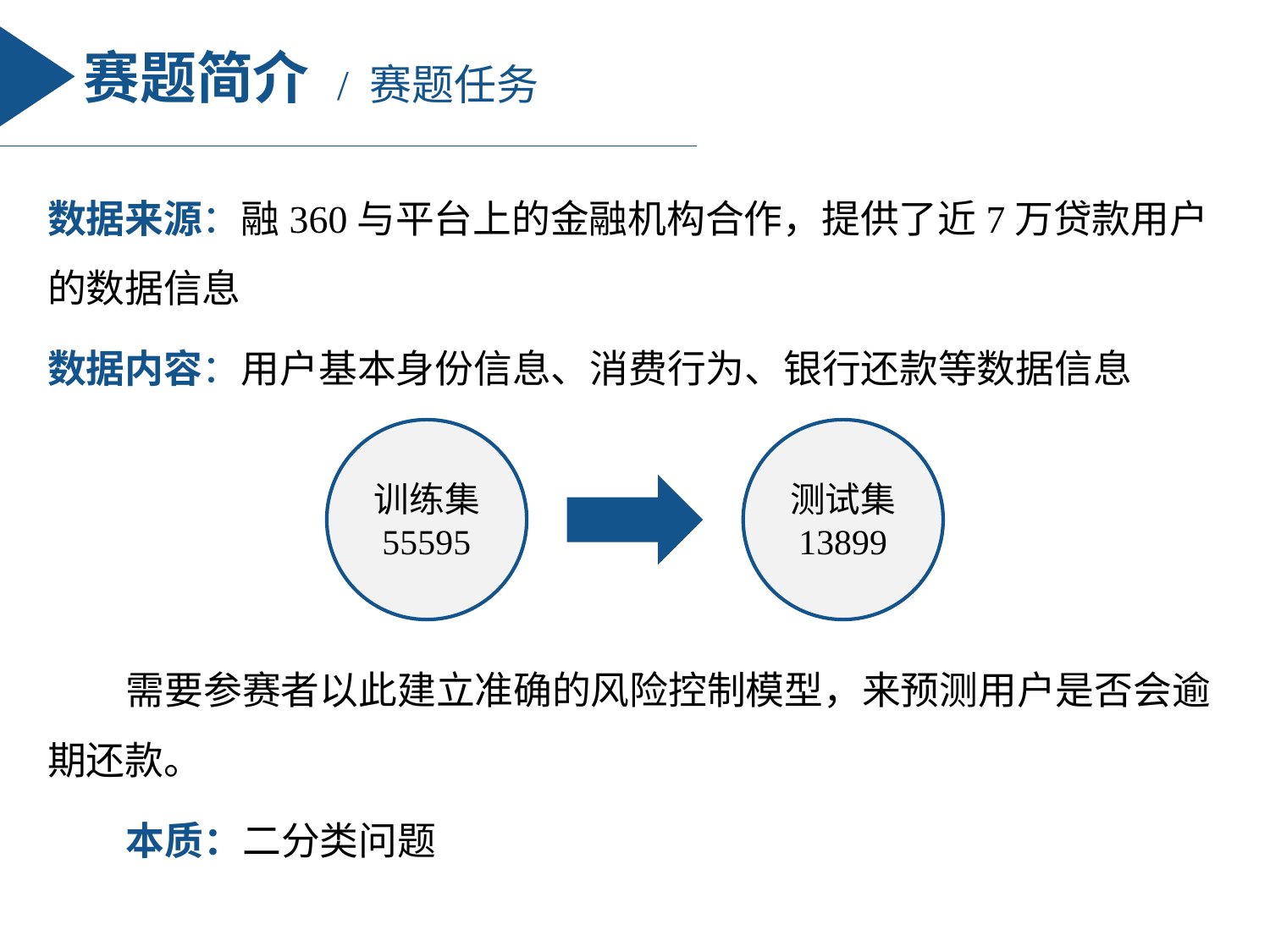

赛题简介

/ 赛题任务
数据来源：融360与平台上的金融机构合作，提供了近7万贷款用户的数据信息
数据内容：用户基本身份信息、消费行为、银行还款等数据信息

        需要参赛者以此建立准确的风险控制模型，来预测用户是否会逾期还款。
        本质：二分类问题

训练集
55595
测试集
13899